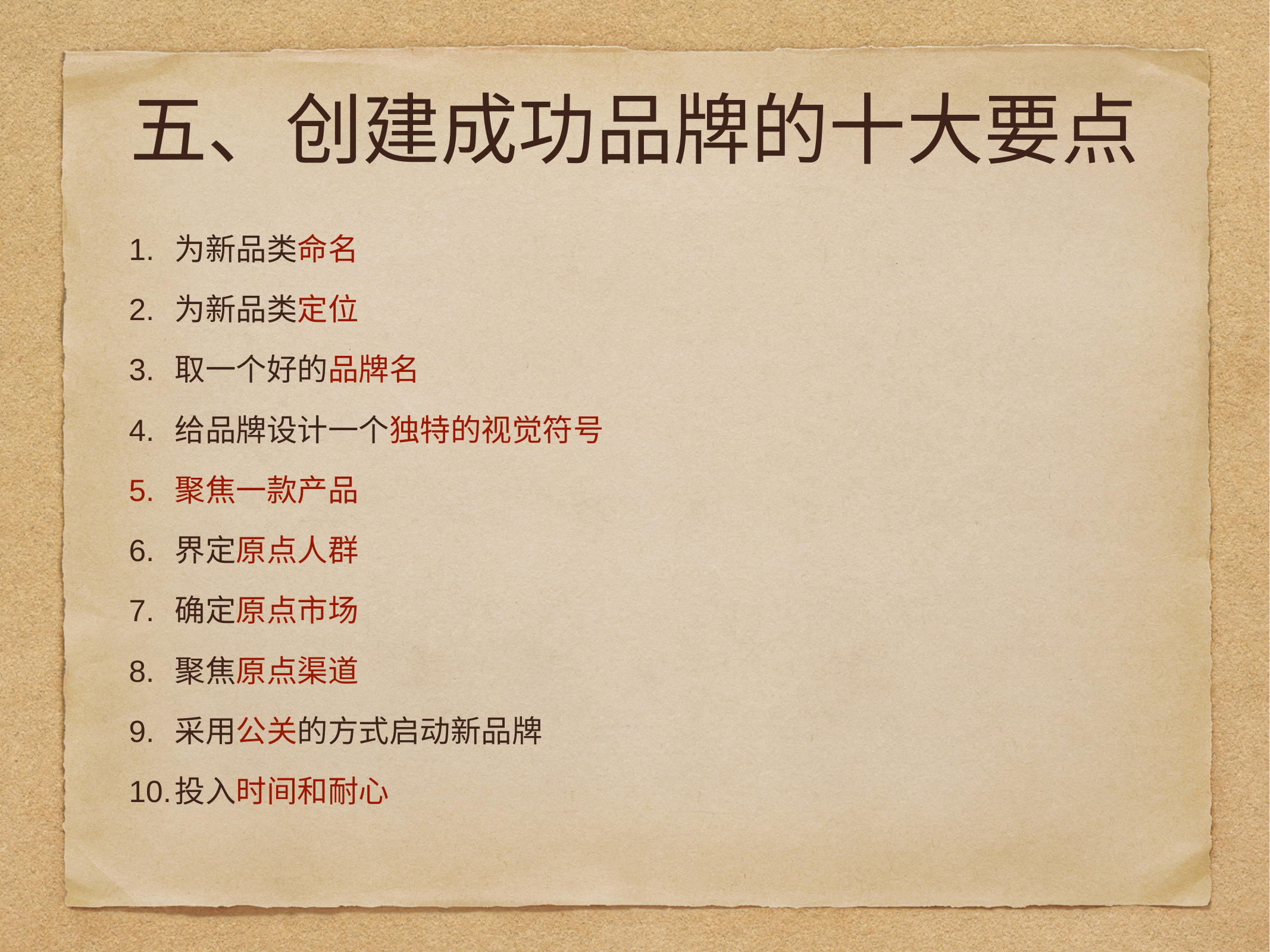

# 五、创建成功品牌的十大要点
为新品类命名
为新品类定位
取一个好的品牌名
给品牌设计一个独特的视觉符号
聚焦一款产品
界定原点人群
确定原点市场
聚焦原点渠道
采用公关的方式启动新品牌
投入时间和耐心